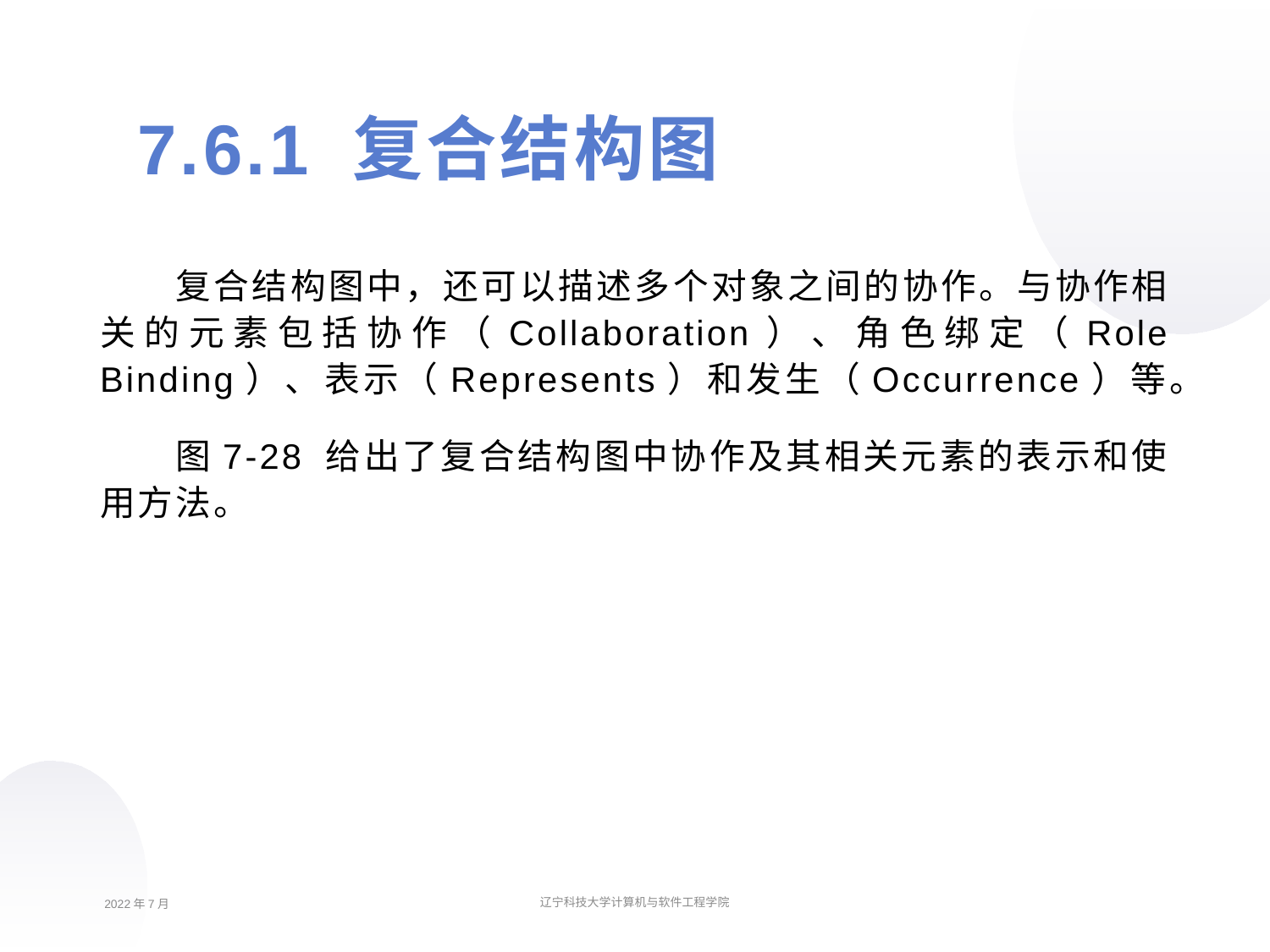

7.6.1 复合结构图
复合结构图中，还可以描述多个对象之间的协作。与协作相关的元素包括协作（Collaboration）、角色绑定（Role Binding）、表示（Represents）和发生（Occurrence）等。
图7-28 给出了复合结构图中协作及其相关元素的表示和使用方法。

2022年7月
辽宁科技大学计算机与软件工程学院
123